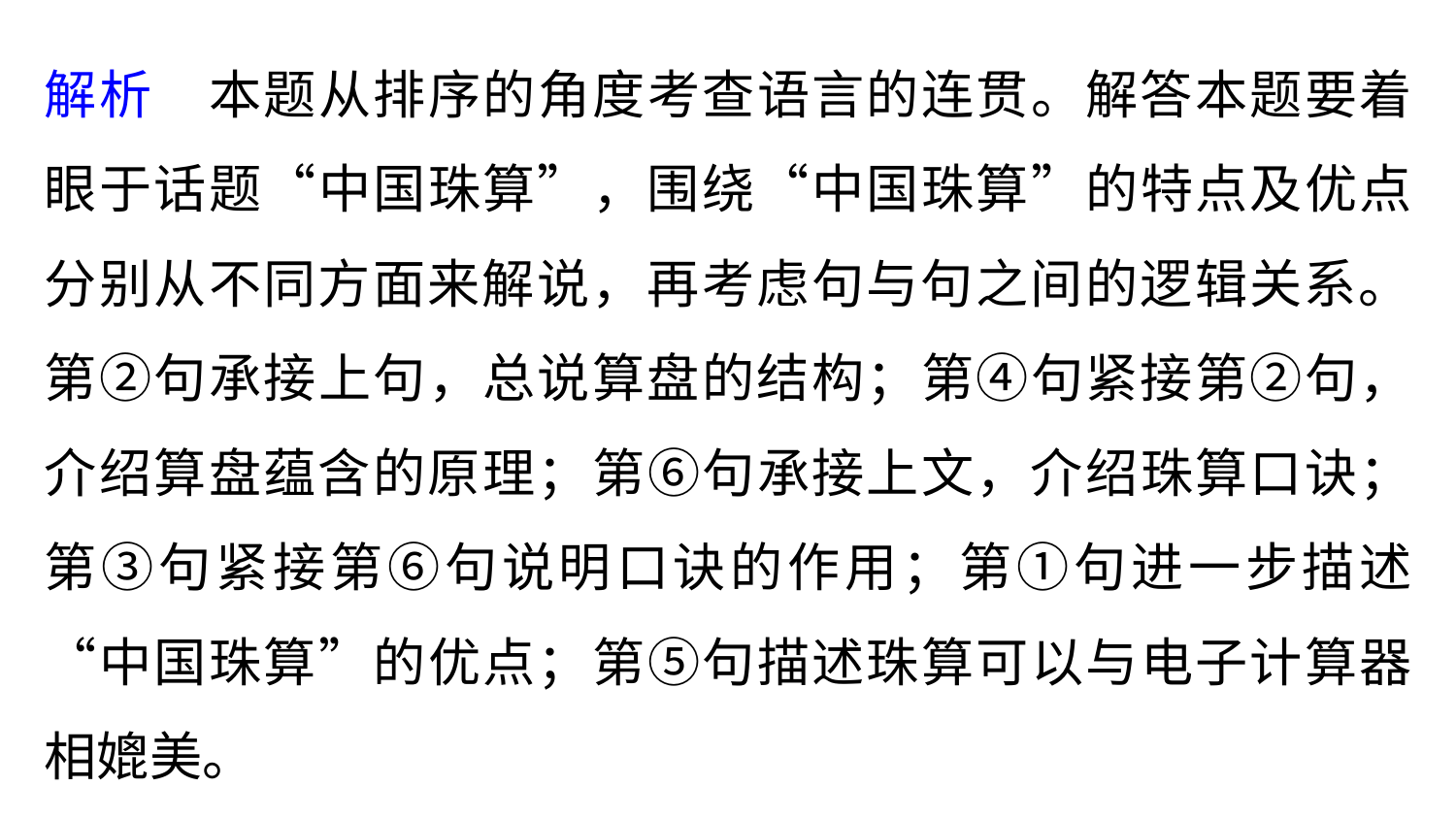

解析　本题从排序的角度考查语言的连贯。解答本题要着眼于话题“中国珠算”，围绕“中国珠算”的特点及优点分别从不同方面来解说，再考虑句与句之间的逻辑关系。第②句承接上句，总说算盘的结构；第④句紧接第②句，介绍算盘蕴含的原理；第⑥句承接上文，介绍珠算口诀；第③句紧接第⑥句说明口诀的作用；第①句进一步描述“中国珠算”的优点；第⑤句描述珠算可以与电子计算器相媲美。
答案　D